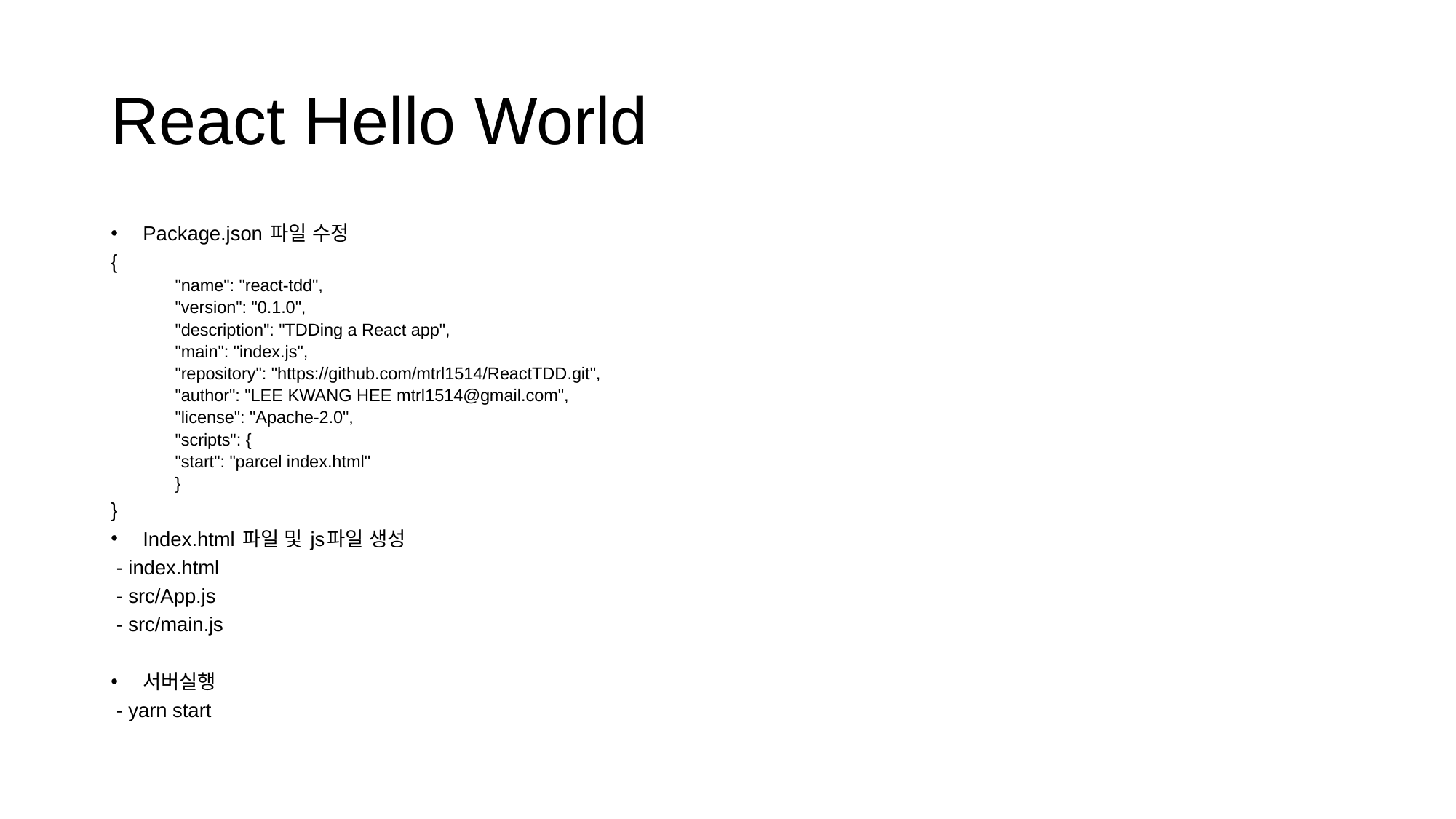

# React Hello World
Package.json 파일 수정
{
"name": "react-tdd",
"version": "0.1.0",
"description": "TDDing a React app",
"main": "index.js",
"repository": "https://github.com/mtrl1514/ReactTDD.git",
"author": "LEE KWANG HEE mtrl1514@gmail.com",
"license": "Apache-2.0",
"scripts": {
"start": "parcel index.html"
}
}
Index.html 파일 및 js파일 생성
 - index.html
 - src/App.js
 - src/main.js

서버실행
 - yarn start